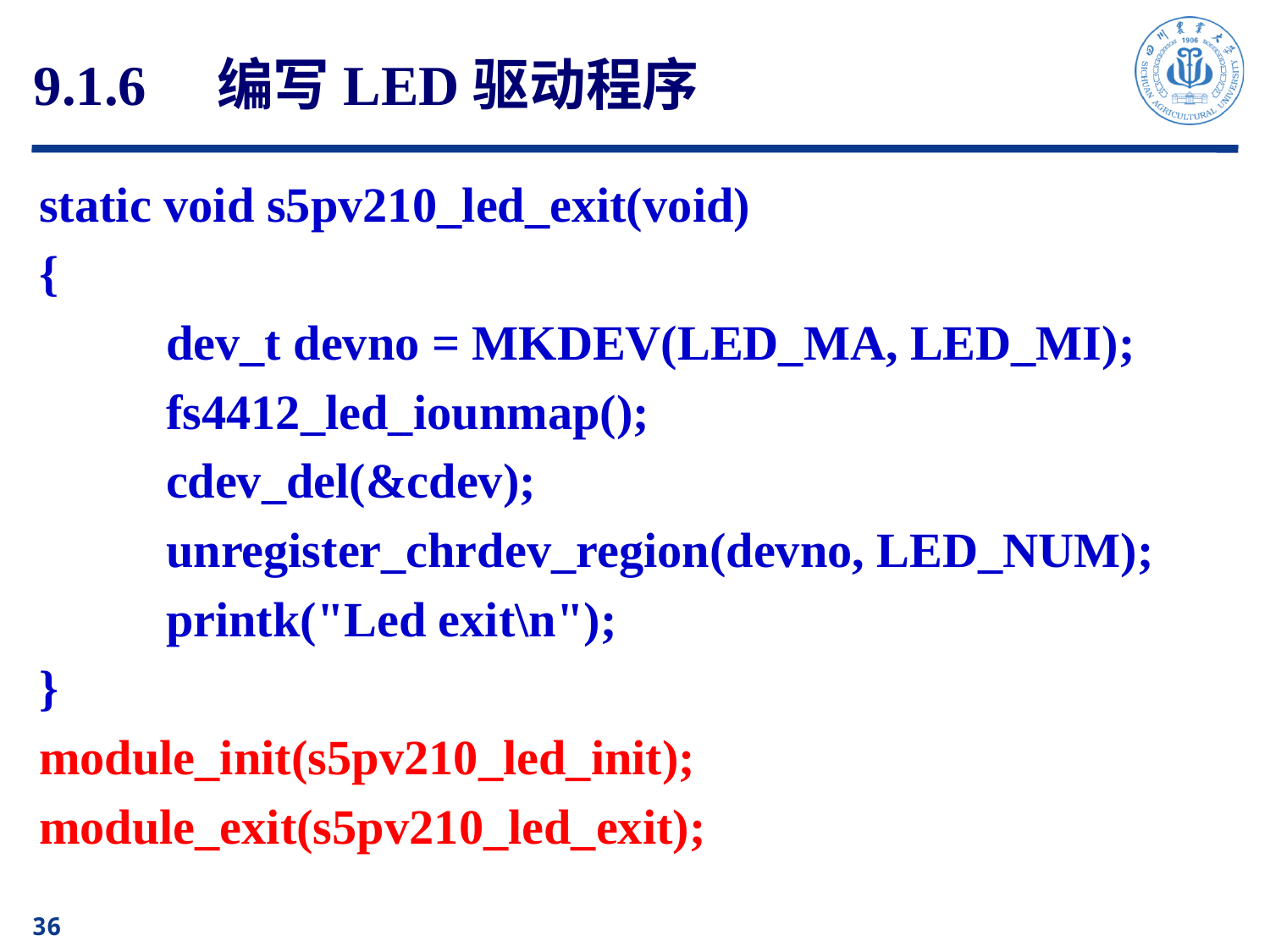

# 9.1.6　编写LED驱动程序
static void s5pv210_led_exit(void)
{
	dev_t devno = MKDEV(LED_MA, LED_MI);
	fs4412_led_iounmap();
	cdev_del(&cdev);
	unregister_chrdev_region(devno, LED_NUM);
	printk("Led exit\n");
}
module_init(s5pv210_led_init);
module_exit(s5pv210_led_exit);